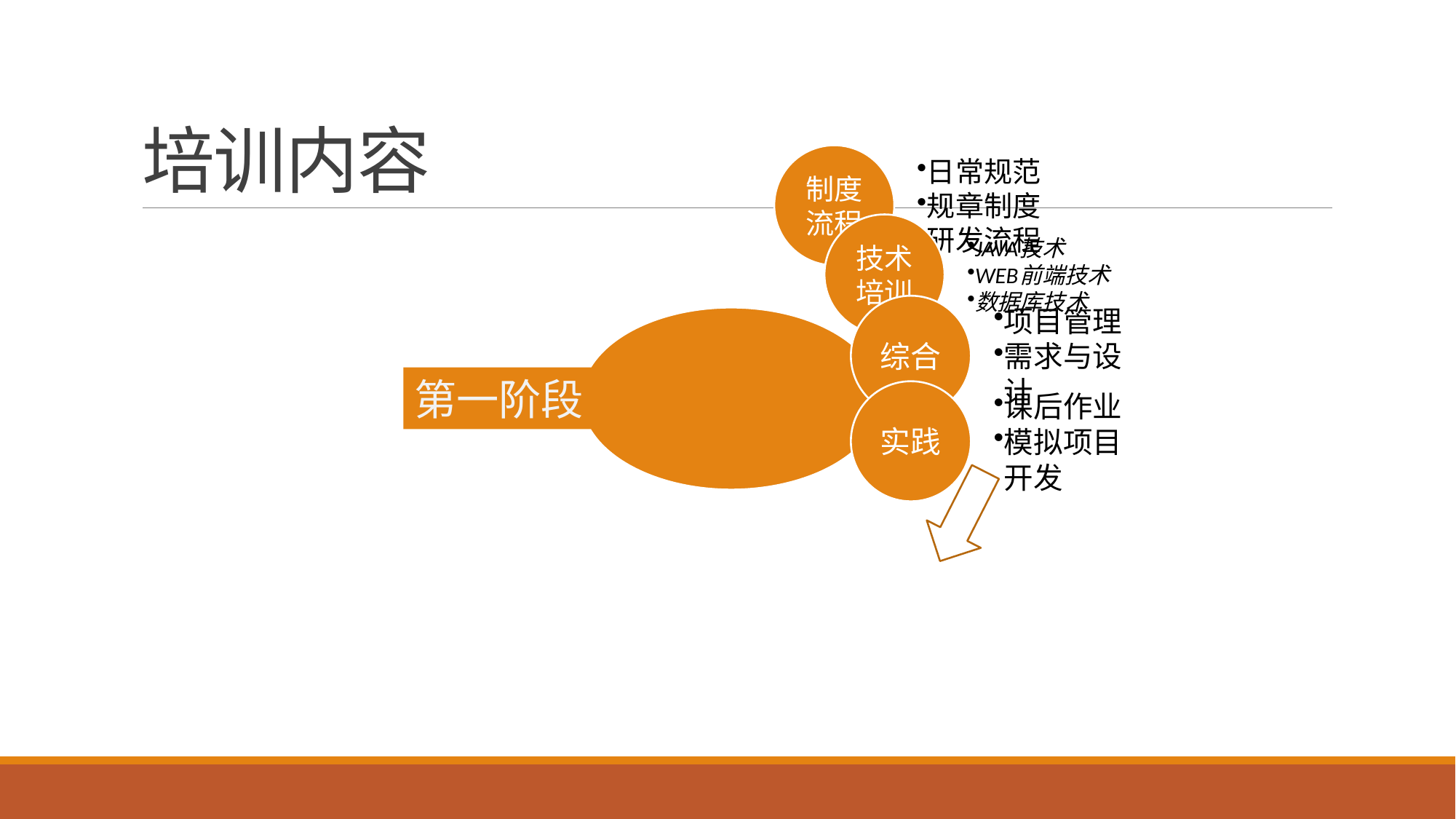

制度流程
技术培训
JAVA技术
WEB前端技术
数据库技术
项目管理
规章制度
日常规范
实践
研发流程
综合
课后作业
# 培训内容
第一阶段